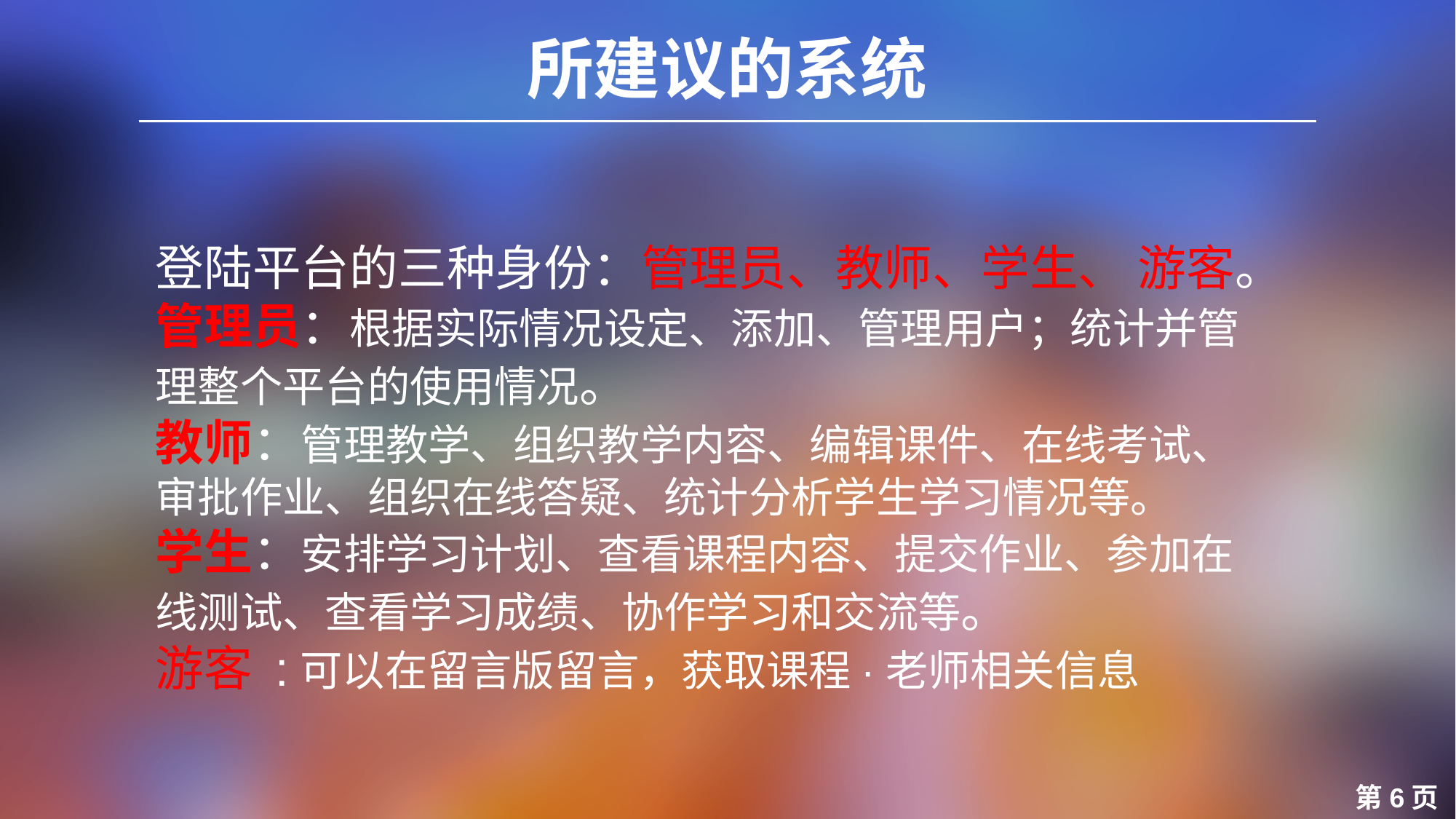

所建议的系统
登陆平台的三种身份：管理员、教师、学生、 游客。
管理员：根据实际情况设定、添加、管理用户；统计并管理整个平台的使用情况。
教师：管理教学、组织教学内容、编辑课件、在线考试、审批作业、组织在线答疑、统计分析学生学习情况等。
学生：安排学习计划、查看课程内容、提交作业、参加在线测试、查看学习成绩、协作学习和交流等。
游客 :可以在留言版留言，获取课程·老师相关信息
第6页